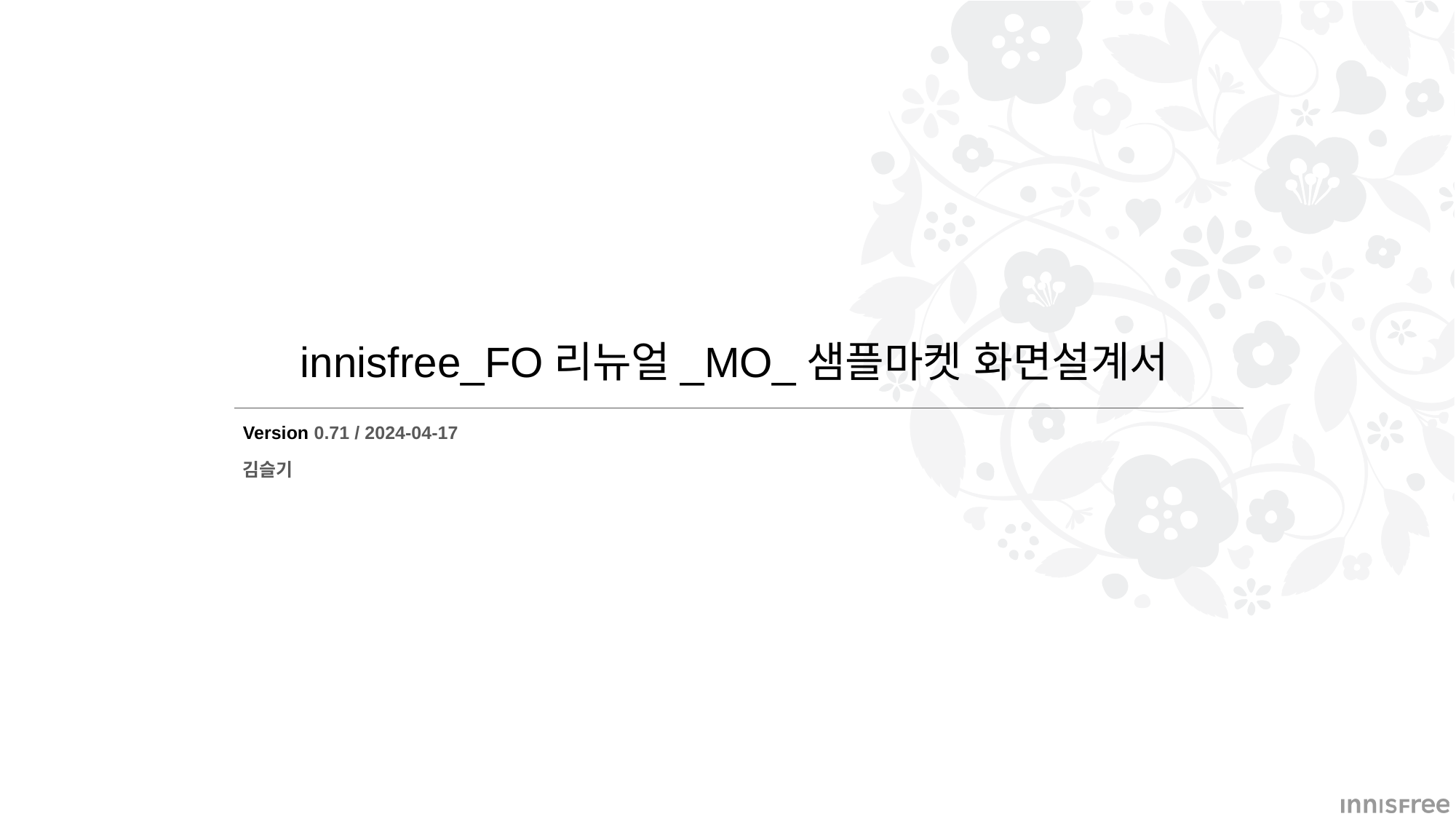

innisfree_FO리뉴얼_MO_샘플마켓 화면설계서
Version 0.71 / 2024-04-17
김슬기